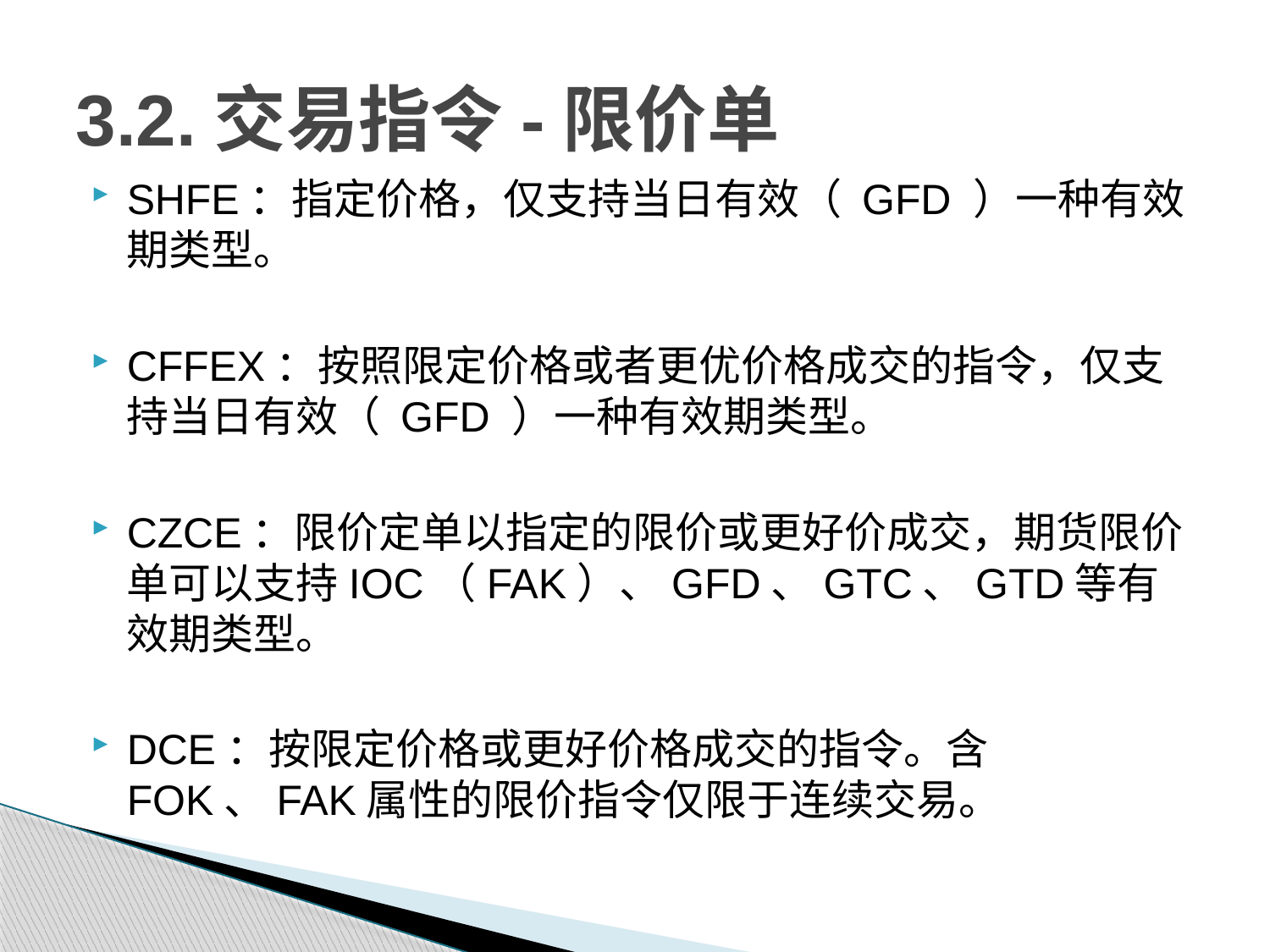

# 3.2.交易指令-限价单
SHFE：指定价格，仅支持当日有效（ GFD ）一种有效期类型。

CFFEX：按照限定价格或者更优价格成交的指令，仅支持当日有效（ GFD ）一种有效期类型。

CZCE：限价定单以指定的限价或更好价成交，期货限价单可以支持IOC（FAK）、GFD、GTC、GTD等有效期类型。

DCE：按限定价格或更好价格成交的指令。含FOK、FAK属性的限价指令仅限于连续交易。